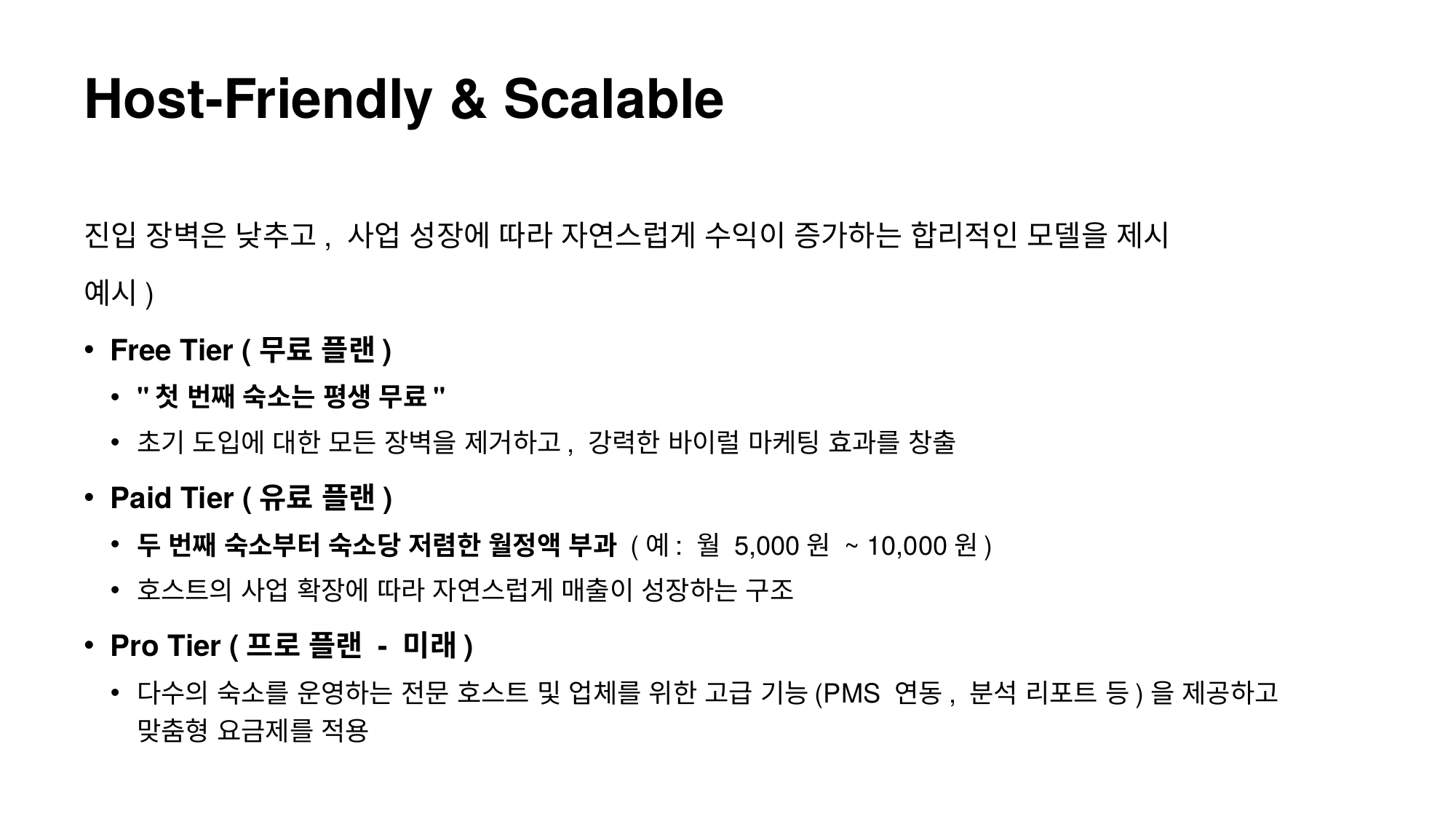

# Host-Friendly & Scalable
진입 장벽은 낮추고, 사업 성장에 따라 자연스럽게 수익이 증가하는 합리적인 모델을 제시
예시)
Free Tier (무료 플랜)
"첫 번째 숙소는 평생 무료"
초기 도입에 대한 모든 장벽을 제거하고, 강력한 바이럴 마케팅 효과를 창출
Paid Tier (유료 플랜)
두 번째 숙소부터 숙소당 저렴한 월정액 부과 (예: 월 5,000원 ~ 10,000원)
호스트의 사업 확장에 따라 자연스럽게 매출이 성장하는 구조
Pro Tier (프로 플랜 - 미래)
다수의 숙소를 운영하는 전문 호스트 및 업체를 위한 고급 기능(PMS 연동, 분석 리포트 등)을 제공하고 맞춤형 요금제를 적용